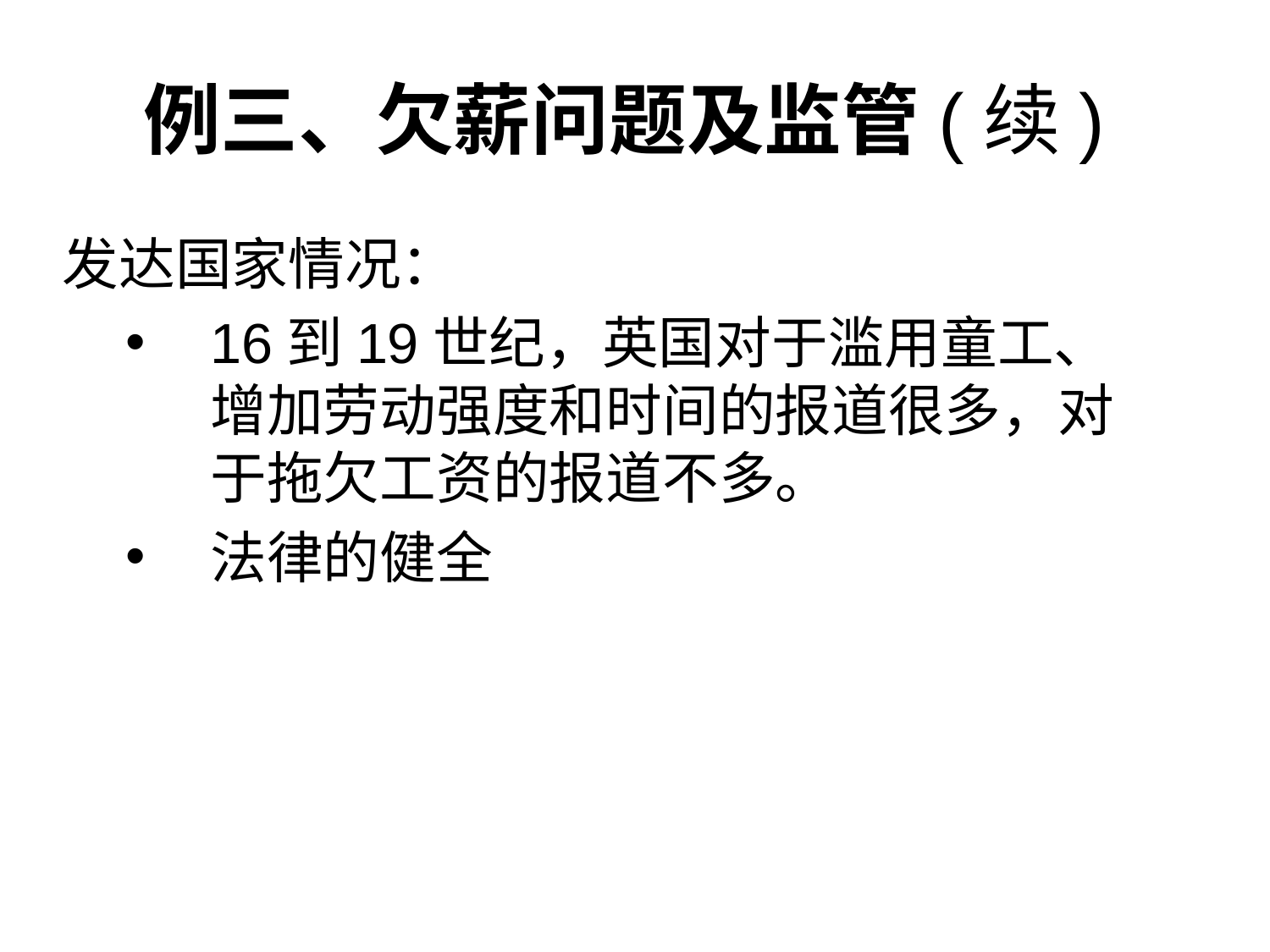

# 例三、欠薪问题及监管(续)
发达国家情况：
16到19世纪，英国对于滥用童工、增加劳动强度和时间的报道很多，对于拖欠工资的报道不多。
法律的健全